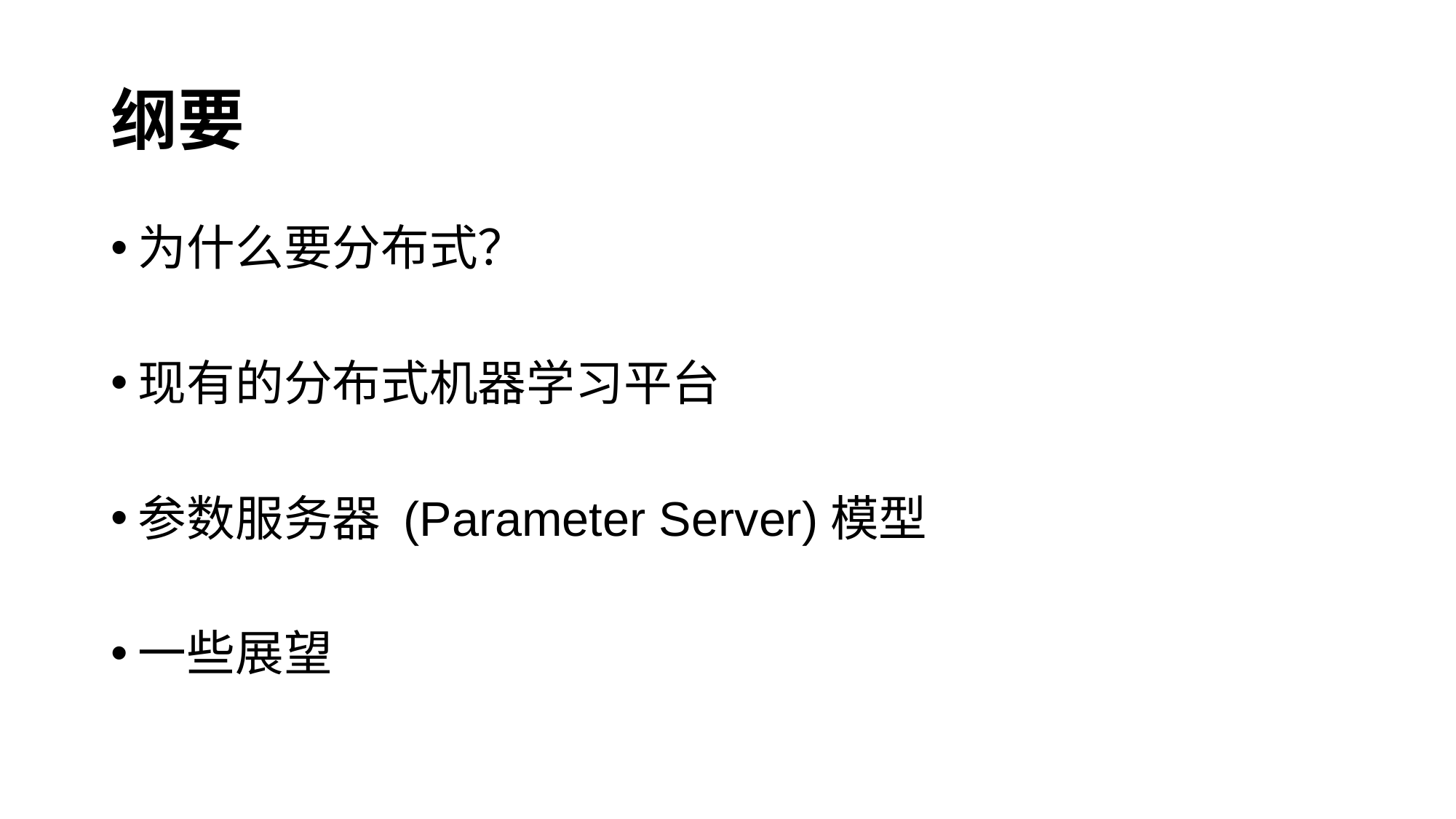

# 纲要
为什么要分布式？

现有的分布式机器学习平台

参数服务器 (Parameter Server)模型

一些展望